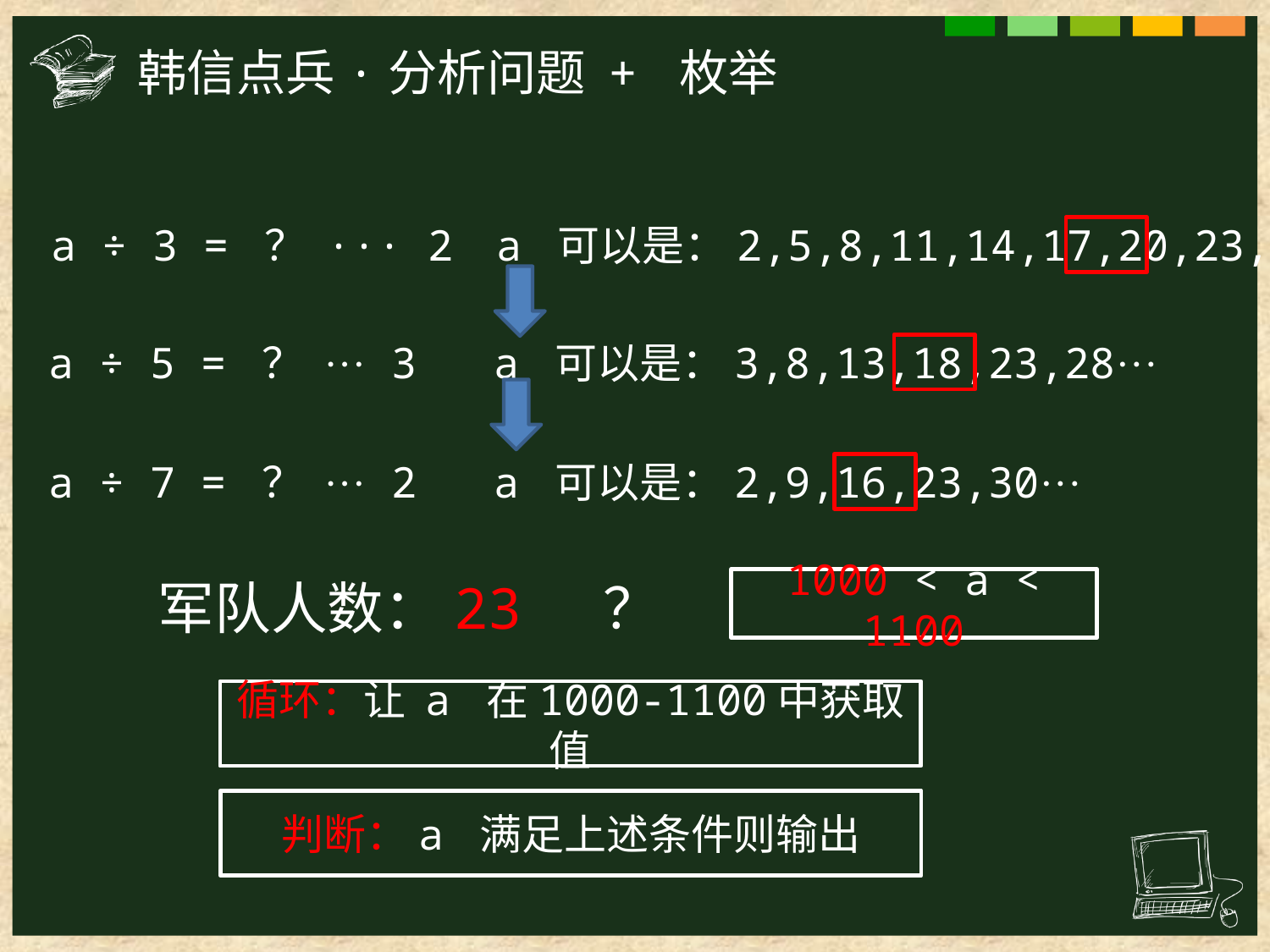

韩信点兵·分析问题 + 枚举
a ÷ 3 = ？ ··· 2
 a 可以是：2,5,8,11,14,17,20,23,26···

a ÷ 5 = ？ ··· 3
 a 可以是：3,8,13,18,23,28···

a ÷ 7 = ？ ··· 2
 a 可以是：2,9,16,23,30···

 军队人数：23  ？
1000 < a < 1100
循环：让 a 在1000-1100中获取值
判断：a 满足上述条件则输出